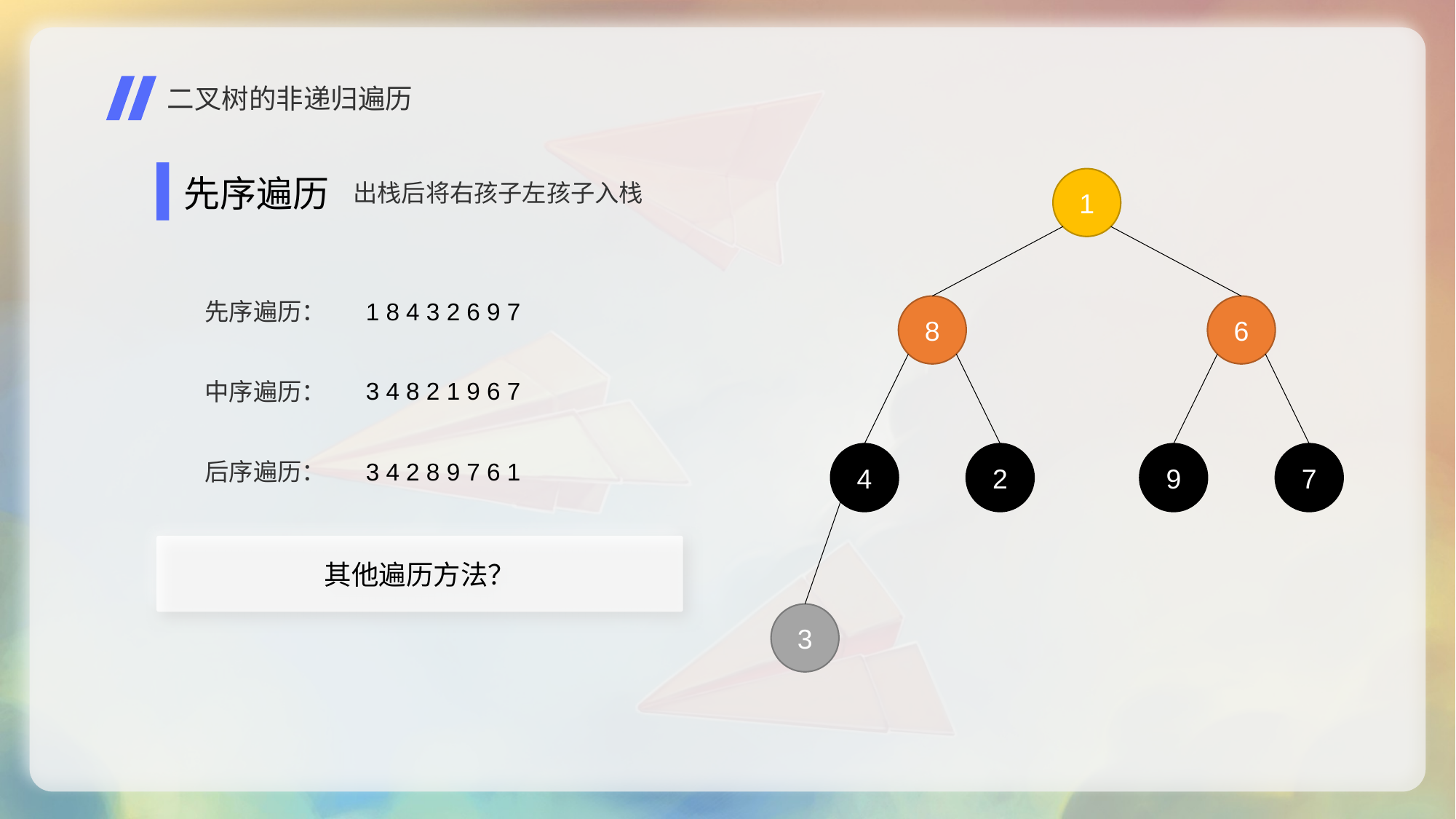

二叉树的非递归遍历

先序遍历
1
8
6
4
7
2
9
3
出栈后将右孩子左孩子入栈
先序遍历：
1 8 4 3 2 6 9 7
3 4 8 2 1 9 6 7
中序遍历：
后序遍历：
3 4 2 8 9 7 6 1

其他遍历方法？